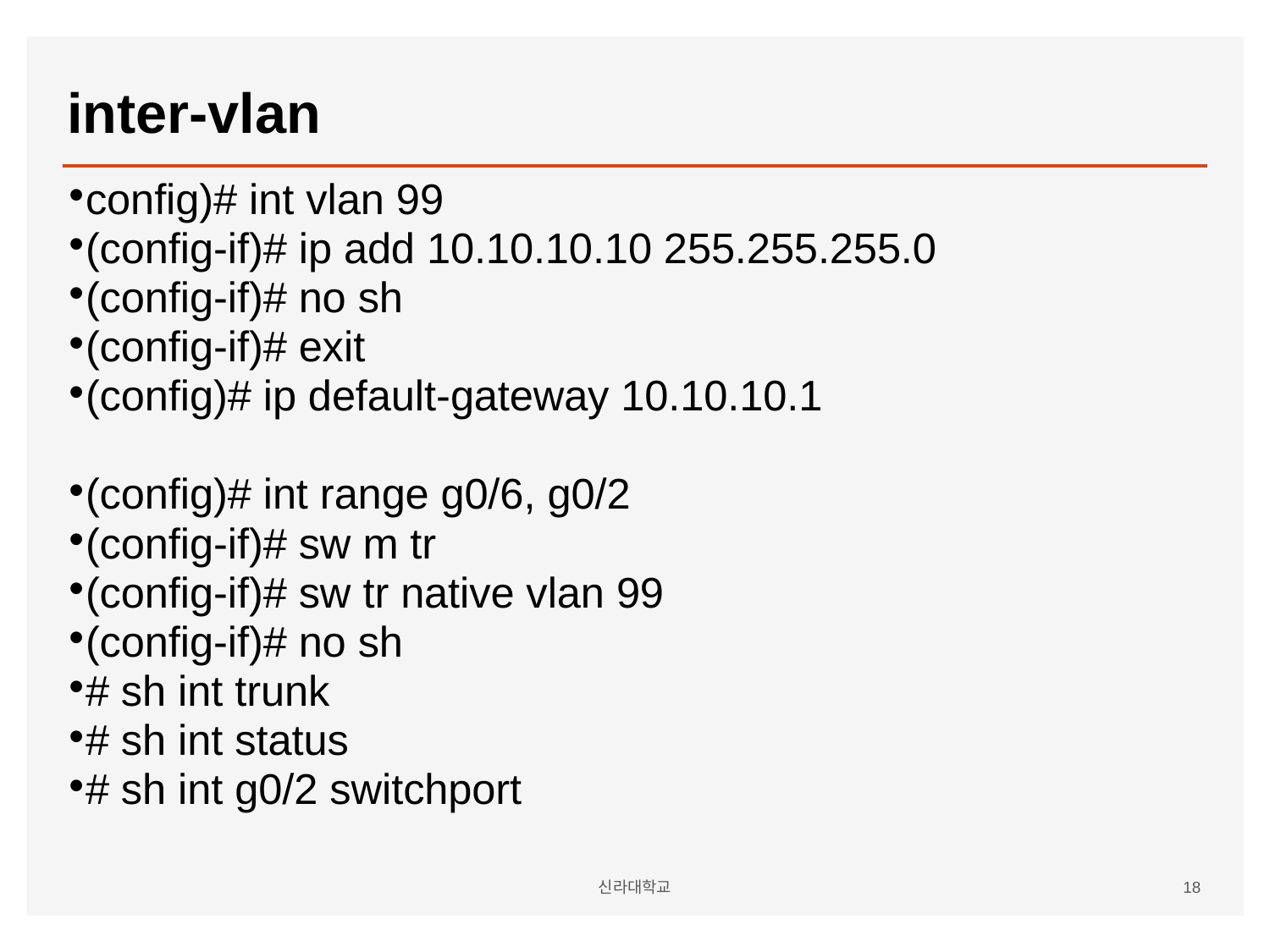

# inter-vlan
config)# int vlan 99
(config-if)# ip add 10.10.10.10 255.255.255.0
(config-if)# no sh
(config-if)# exit
(config)# ip default-gateway 10.10.10.1

(config)# int range g0/6, g0/2
(config-if)# sw m tr
(config-if)# sw tr native vlan 99
(config-if)# no sh
# sh int trunk
# sh int status
# sh int g0/2 switchport
신라대학교
18